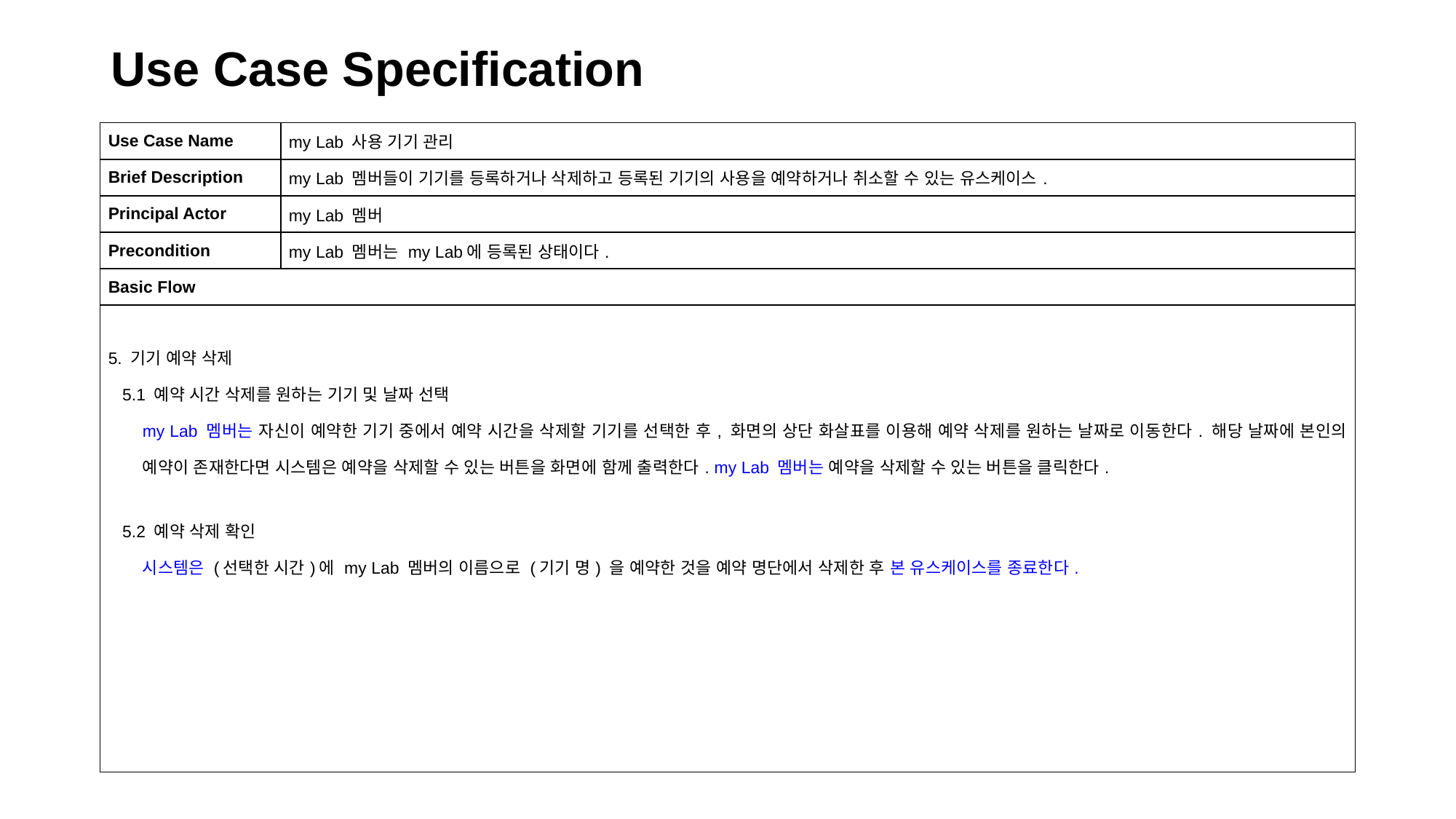

# Use Case Specification
| Use Case Name | my Lab 사용 기기 관리 |
| --- | --- |
| Brief Description | my Lab 멤버들이 기기를 등록하거나 삭제하고 등록된 기기의 사용을 예약하거나 취소할 수 있는 유스케이스. |
| Principal Actor | my Lab 멤버 |
| Precondition | my Lab 멤버는 my Lab에 등록된 상태이다. |
| Basic Flow |  |
| 5. 기기 예약 삭제 5.1 예약 시간 삭제를 원하는 기기 및 날짜 선택 my Lab 멤버는 자신이 예약한 기기 중에서 예약 시간을 삭제할 기기를 선택한 후, 화면의 상단 화살표를 이용해 예약 삭제를 원하는 날짜로 이동한다. 해당 날짜에 본인의 예약이 존재한다면 시스템은 예약을 삭제할 수 있는 버튼을 화면에 함께 출력한다. my Lab 멤버는 예약을 삭제할 수 있는 버튼을 클릭한다. 5.2 예약 삭제 확인 시스템은 (선택한 시간)에 my Lab 멤버의 이름으로 (기기 명) 을 예약한 것을 예약 명단에서 삭제한 후 본 유스케이스를 종료한다. |  |